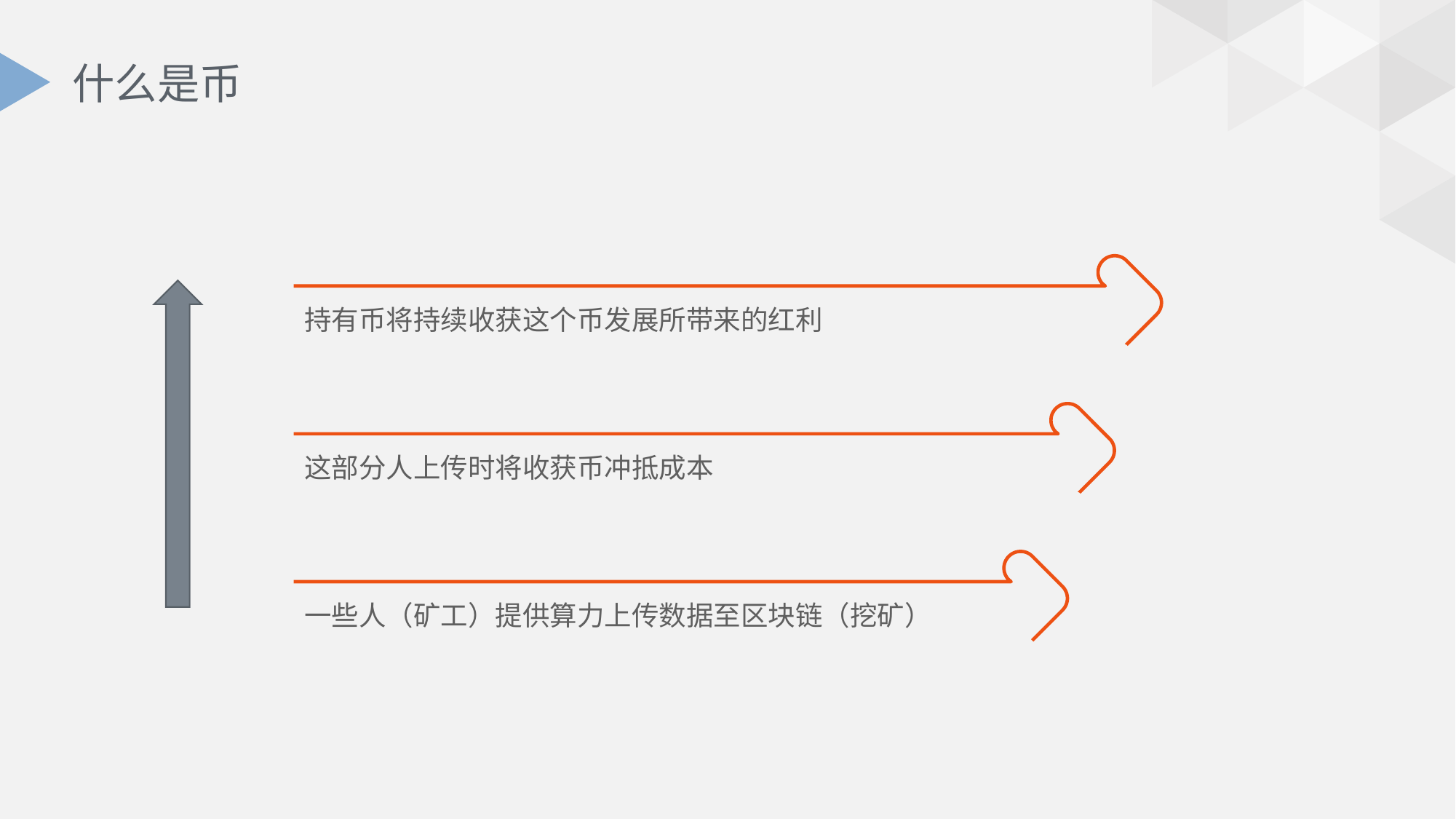

# 什么是币
持有币将持续收获这个币发展所带来的红利

这部分人上传时将收获币冲抵成本
一些人（矿工）提供算力上传数据至区块链（挖矿）
14